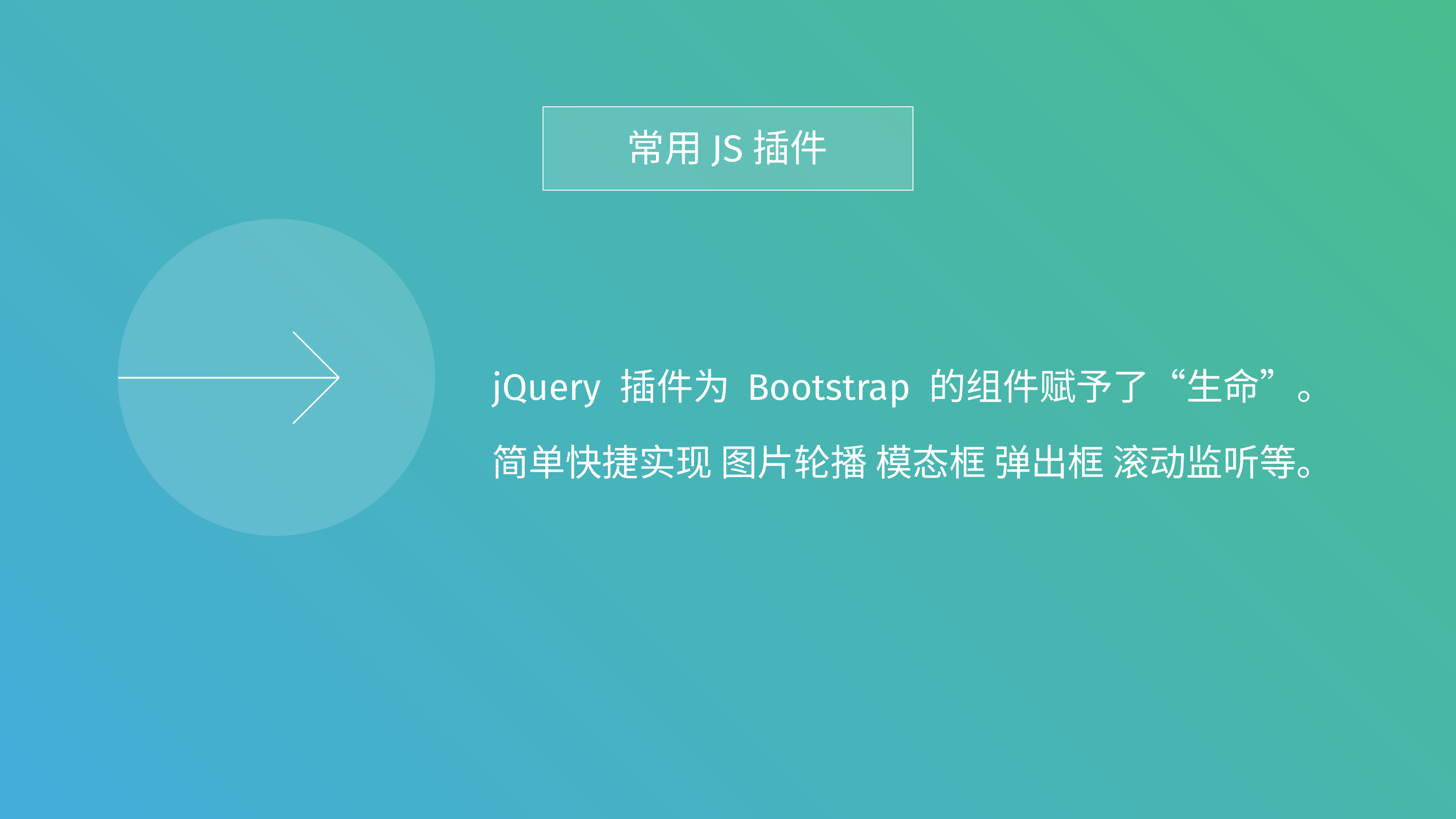

常用JS插件

jQuery 插件为 Bootstrap 的组件赋予了“生命”。
简单快捷实现 图片轮播 模态框 弹出框 滚动监听等。